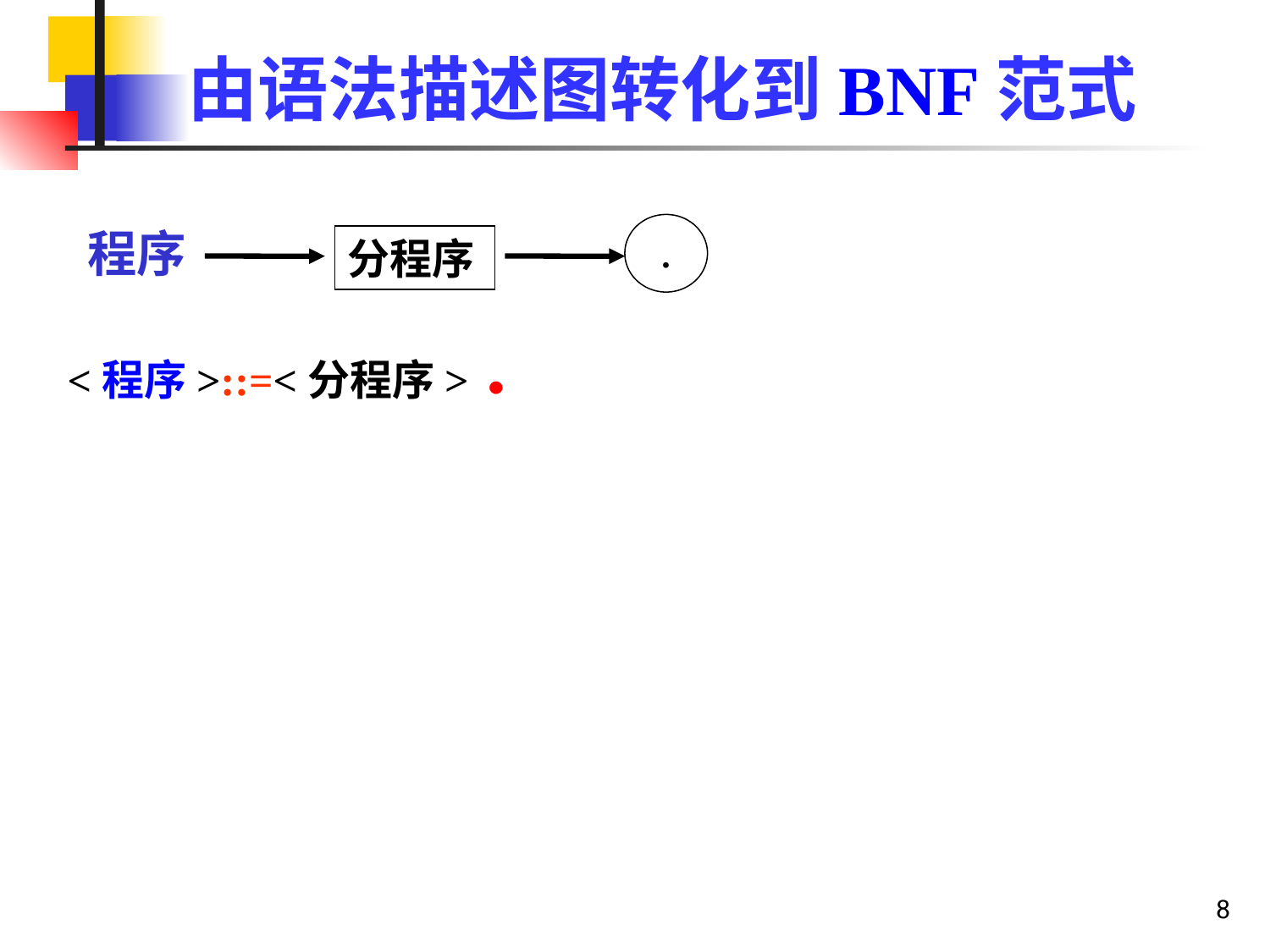

# 由语法描述图转化到BNF范式
程序
.
分程序

<程序>::=<分程序>．
8